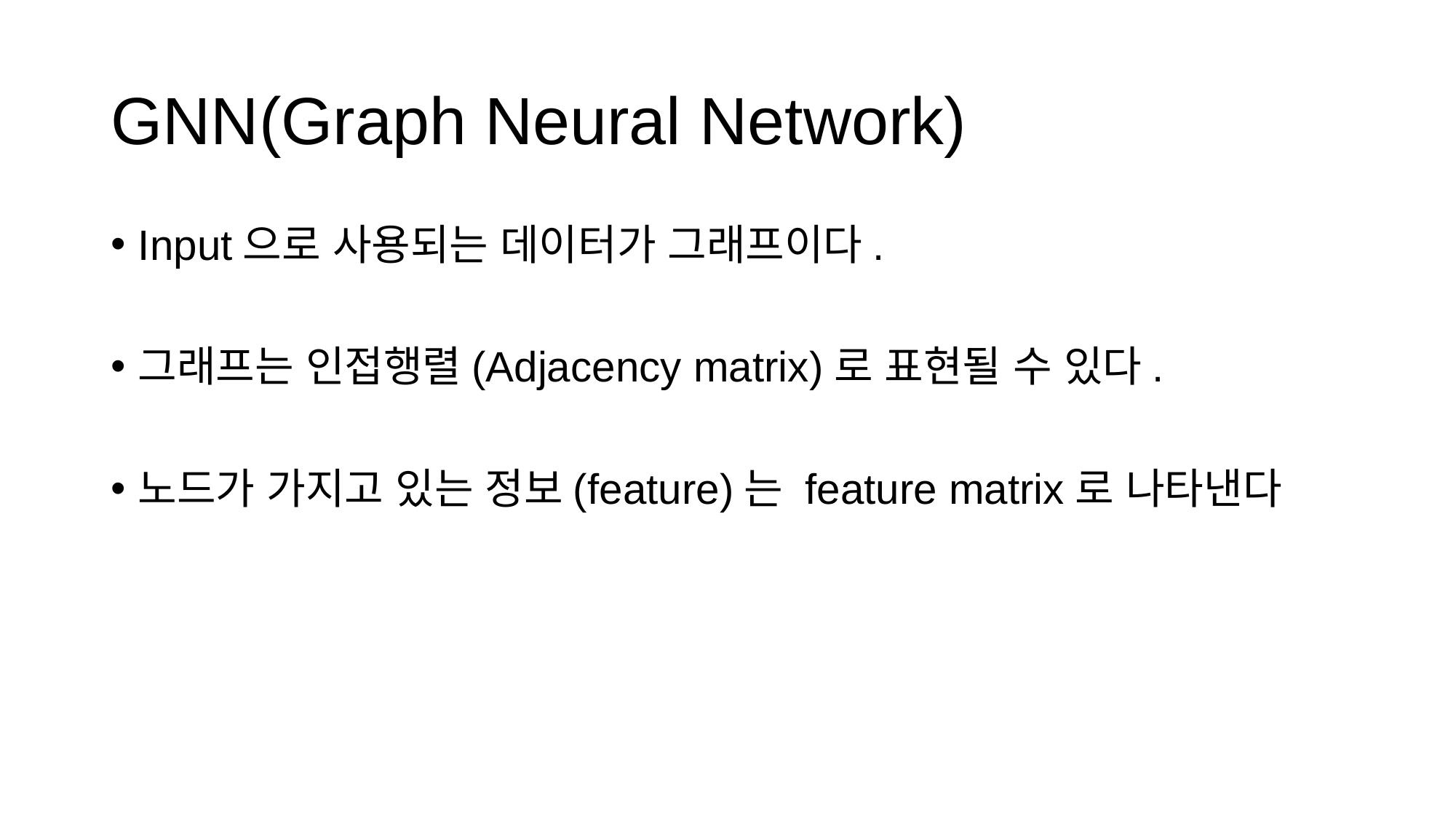

# GNN(Graph Neural Network)
Input으로 사용되는 데이터가 그래프이다.

그래프는 인접행렬(Adjacency matrix)로 표현될 수 있다.

노드가 가지고 있는 정보(feature)는 feature matrix로 나타낸다